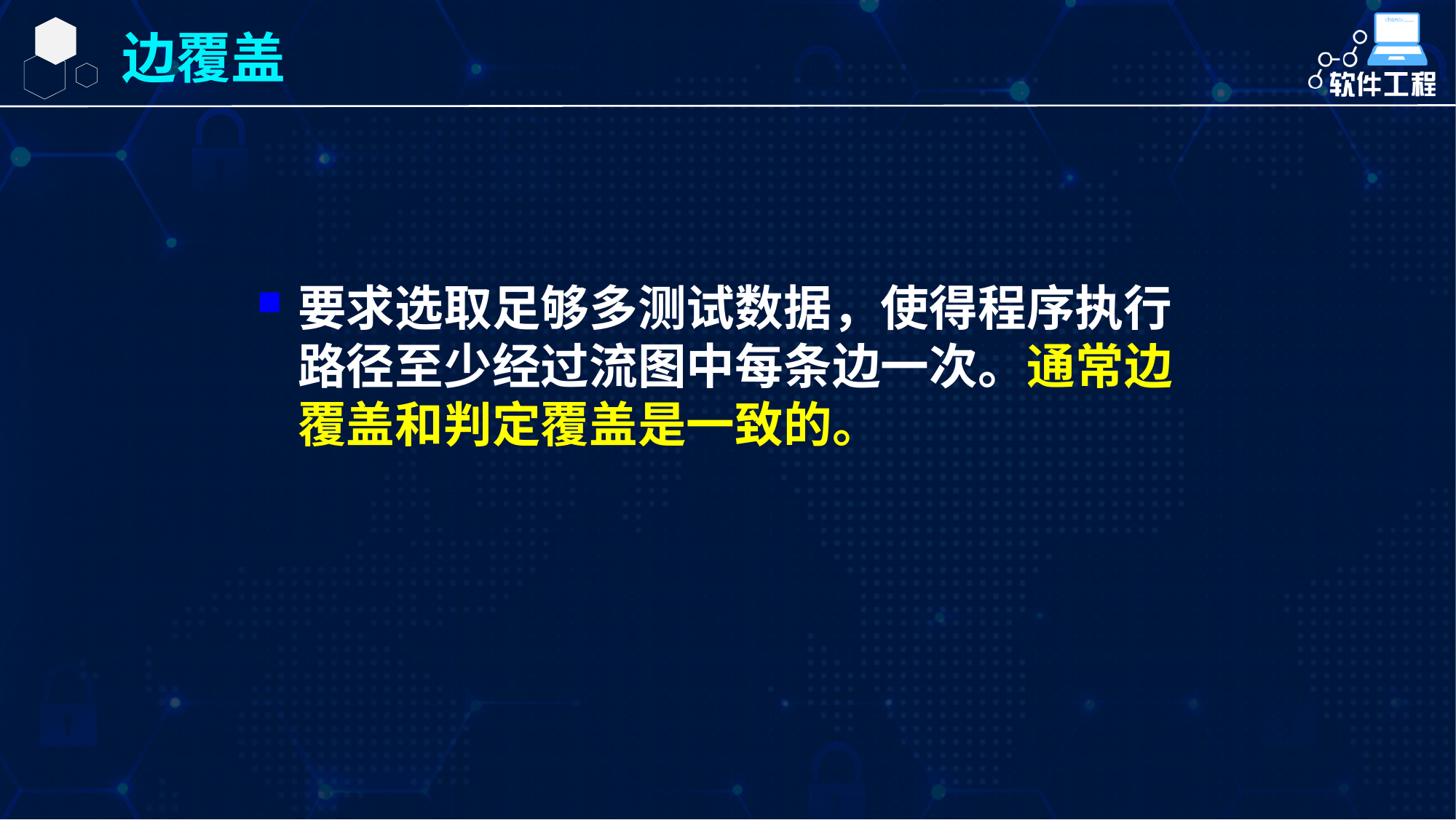

边覆盖
要求选取足够多测试数据，使得程序执行路径至少经过流图中每条边一次。通常边覆盖和判定覆盖是一致的。